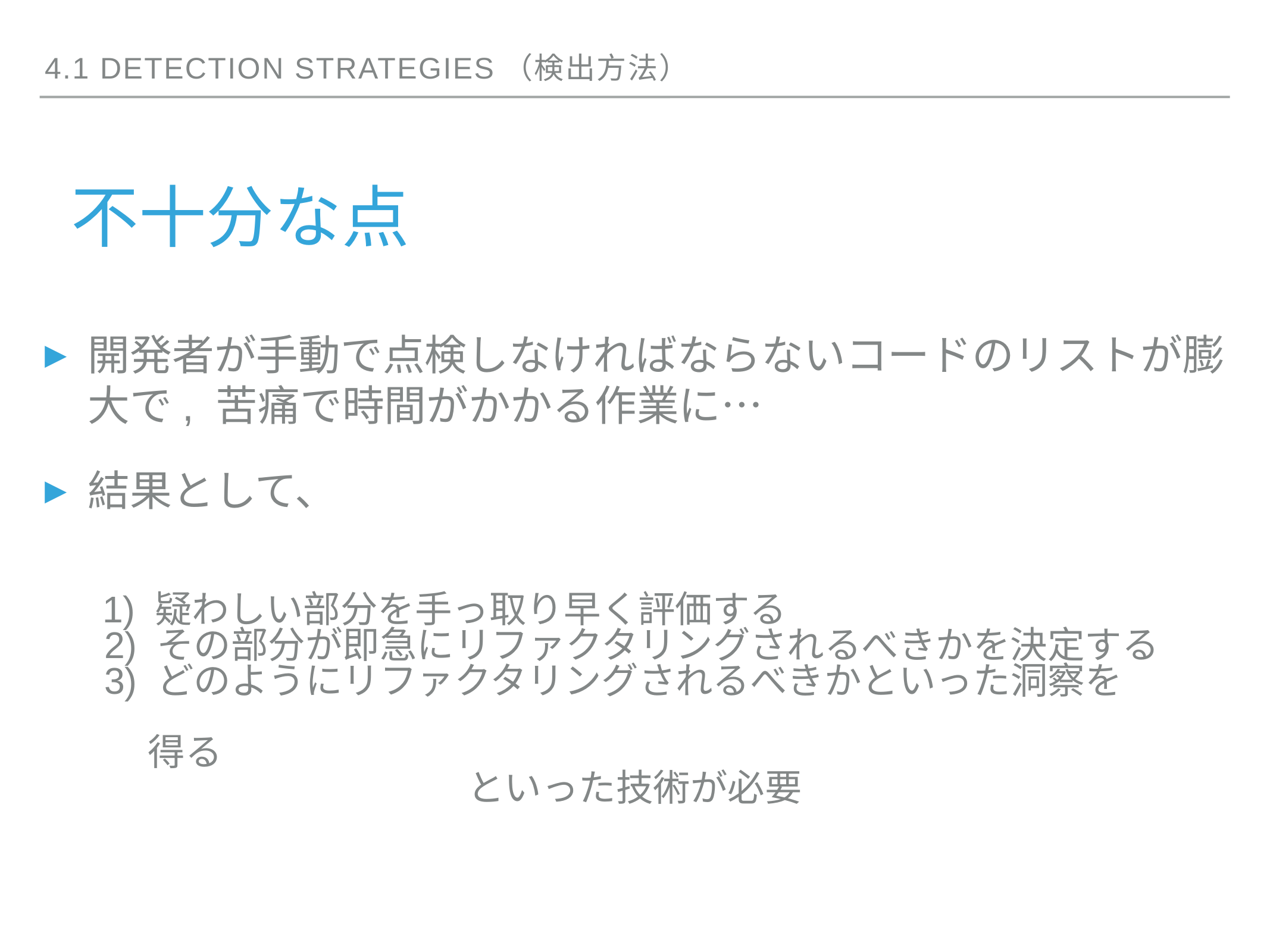

4.1 Detection strategies（検出方法）
# 不十分な点
開発者が手動で点検しなければならないコードのリストが膨大で, 苦痛で時間がかかる作業に…
結果として、
 1) 疑わしい部分を手っ取り早く評価する
 2) その部分が即急にリファクタリングされるべきかを決定する
 3) どのようにリファクタリングされるべきかといった洞察を
　  得る
といった技術が必要